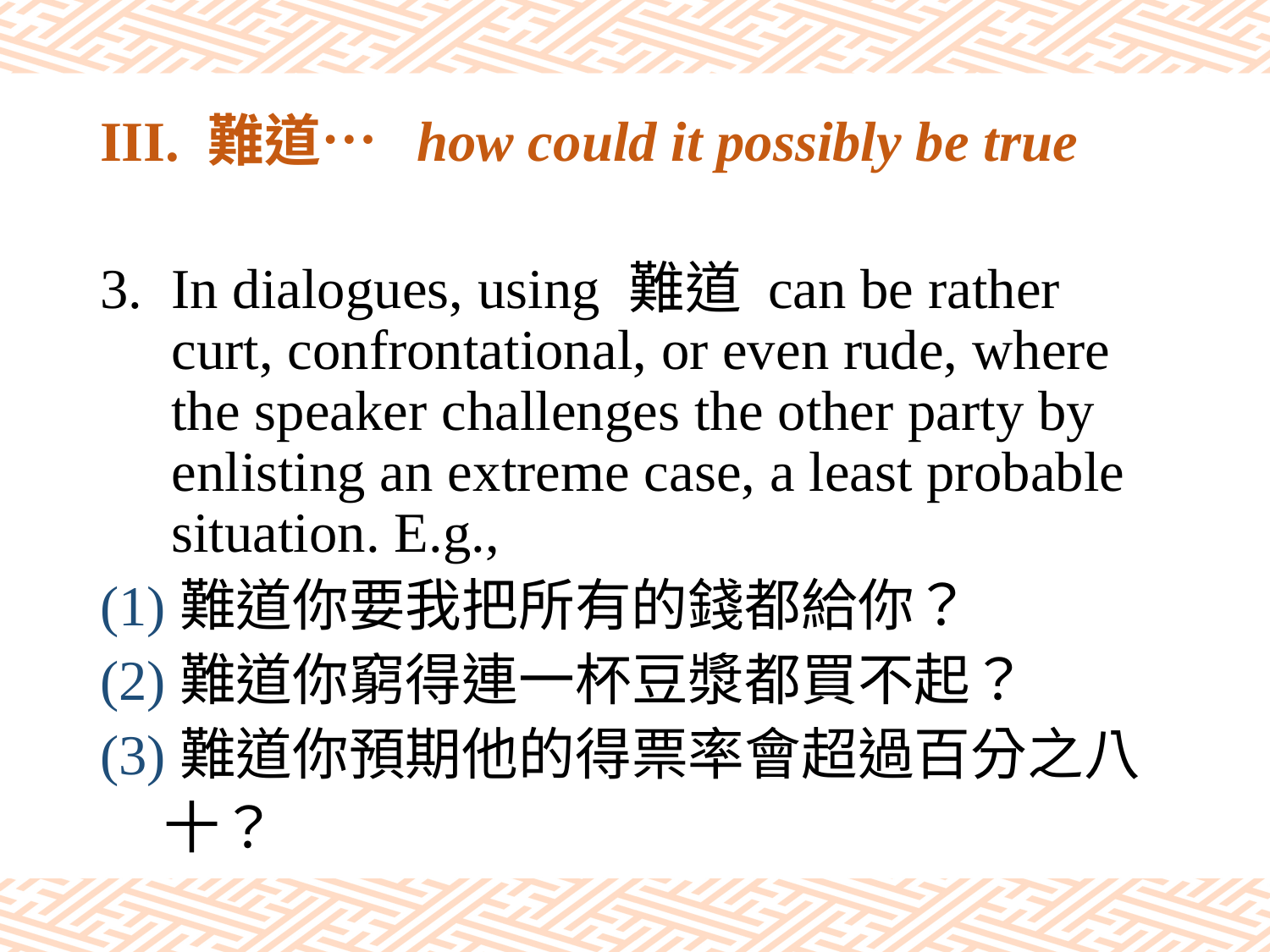

# III. 難道…  how could it possibly be true
In dialogues, using 難道 can be rather curt, confrontational, or even rude, where the speaker challenges the other party by enlisting an extreme case, a least probable situation. E.g.,
(1)難道你要我把所有的錢都給你？
(2)難道你窮得連一杯豆漿都買不起？
(3)難道你預期他的得票率會超過百分之八
    十？